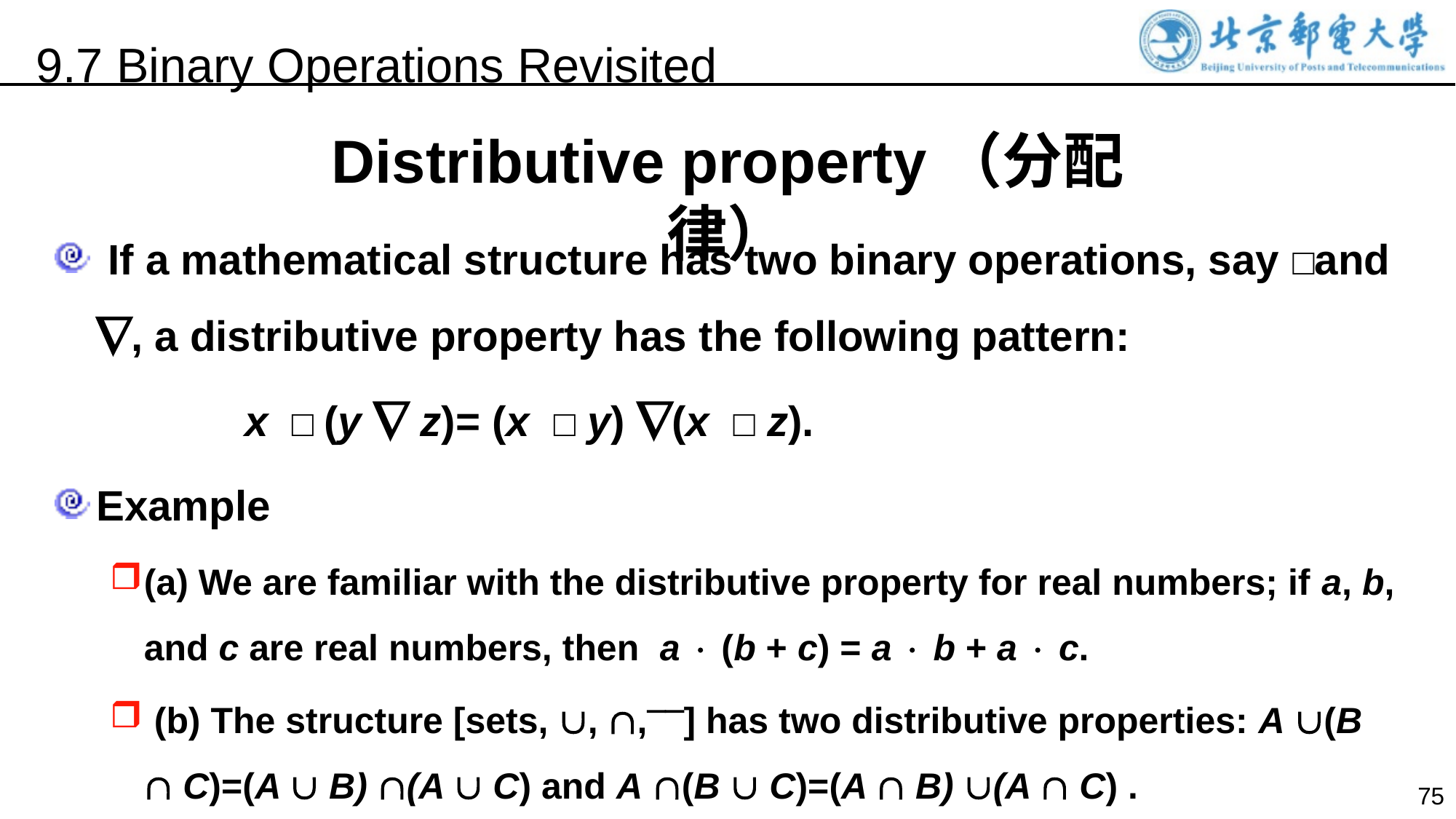

9.7 Binary Operations Revisited
Distributive property（分配律）
 If a mathematical structure has two binary operations, say □and ∇, a distributive property has the following pattern:
                x  □ (y ∇ z)= (x  □ y) ∇(x  □ z).
Example
(a) We are familiar with the distributive property for real numbers; if a, b, and c are real numbers, then  a ⋅ (b + c) = a ⋅ b + a ⋅ c.
 (b) The structure [sets, ∪, ∩,⎺⎺] has two distributive properties: A ∪(B ∩ C)=(A ∪ B) ∩(A ∪ C) and A ∩(B ∪ C)=(A ∩ B) ∪(A ∩ C) .